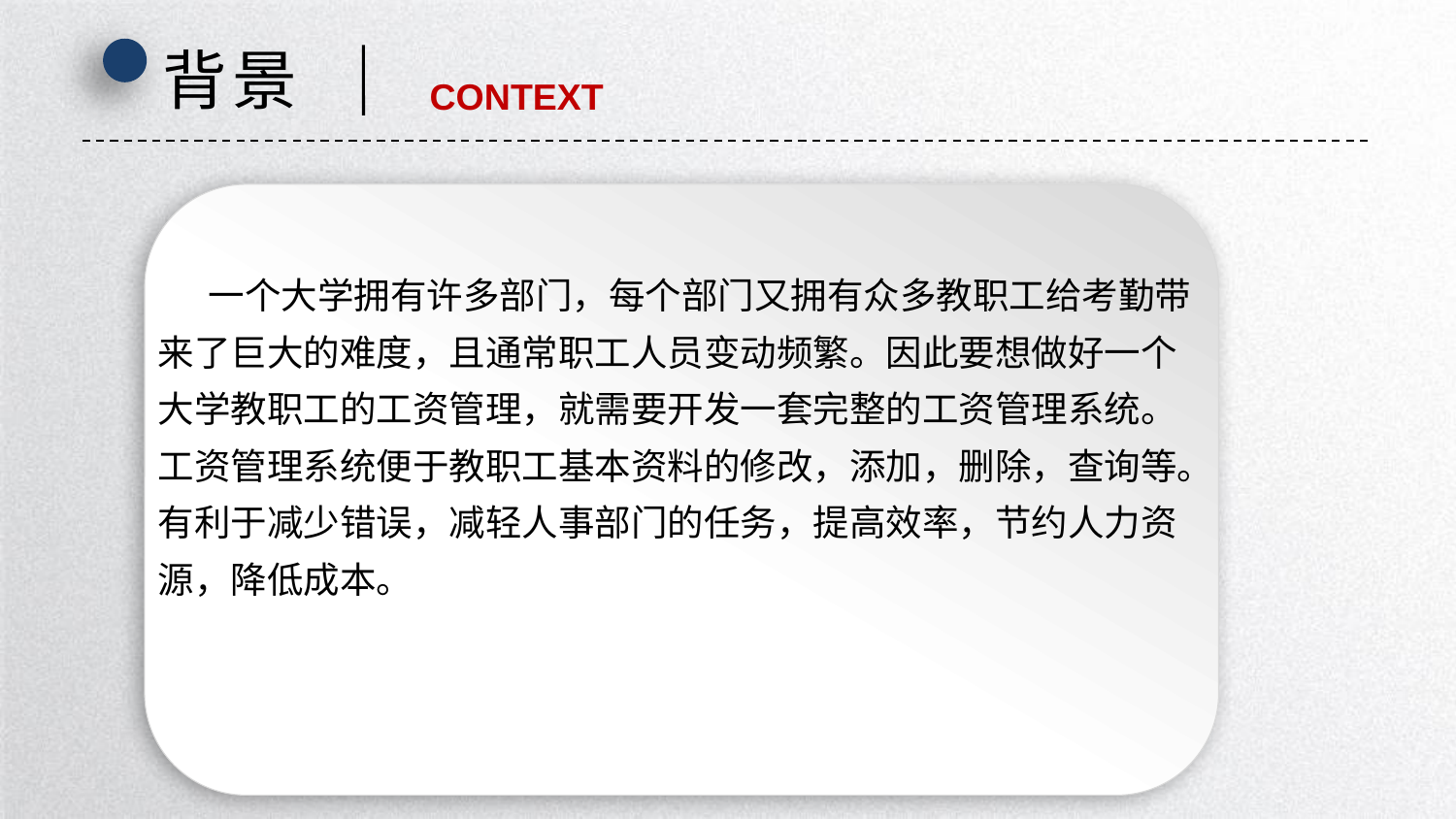

背景

CONTEXT

       一个大学拥有许多部门，每个部门又拥有众多教职工给考勤带来了巨大的难度，且通常职工人员变动频繁。因此要想做好一个大学教职工的工资管理，就需要开发一套完整的工资管理系统。工资管理系统便于教职工基本资料的修改，添加，删除，查询等。有利于减少错误，减轻人事部门的任务，提高效率，节约人力资源，降低成本。